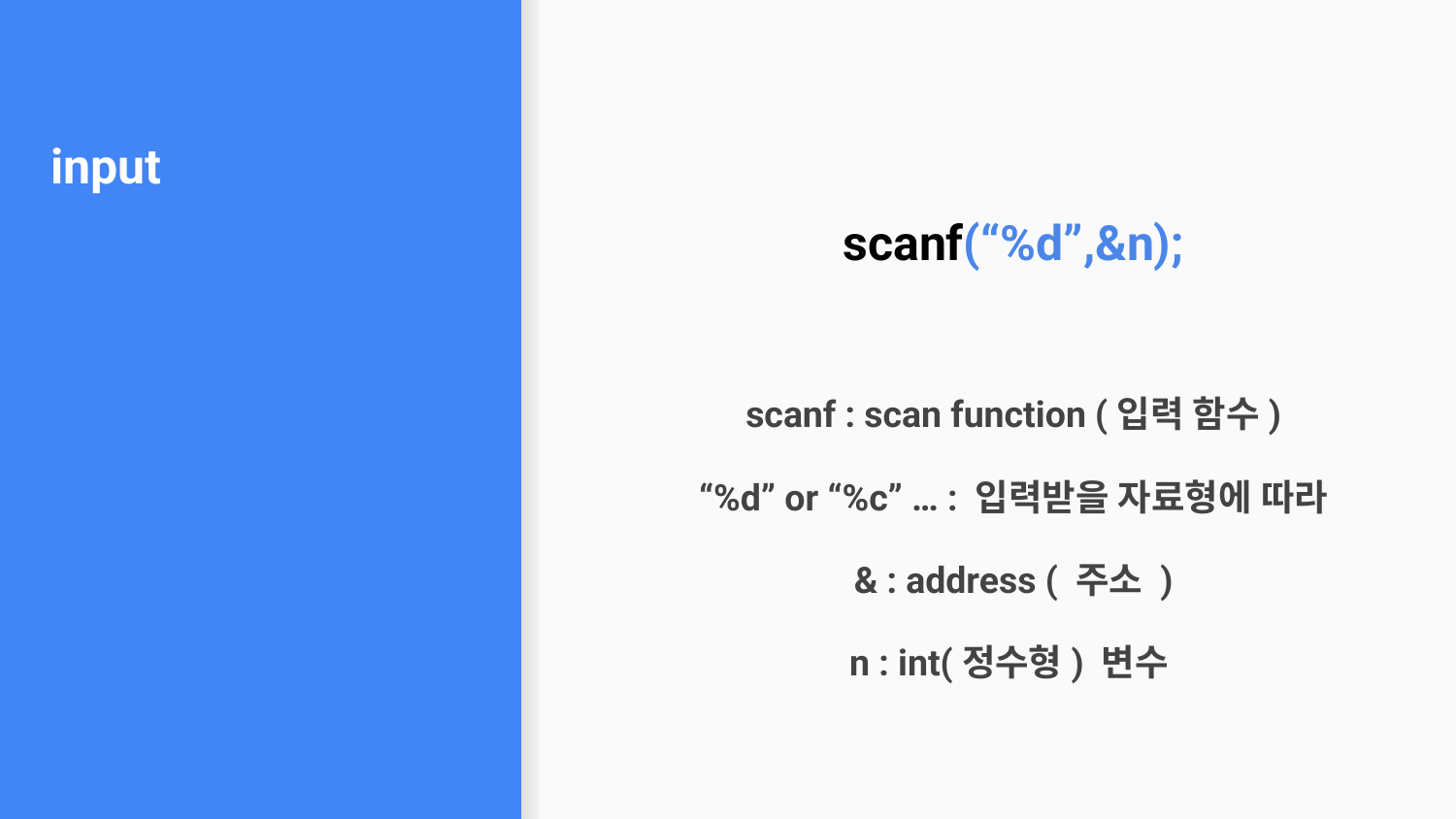

# input
scanf(“%d”,&n);

scanf : scan function (입력 함수)
“%d” or “%c” … : 입력받을 자료형에 따라
& : address ( 주소 )
n : int(정수형) 변수